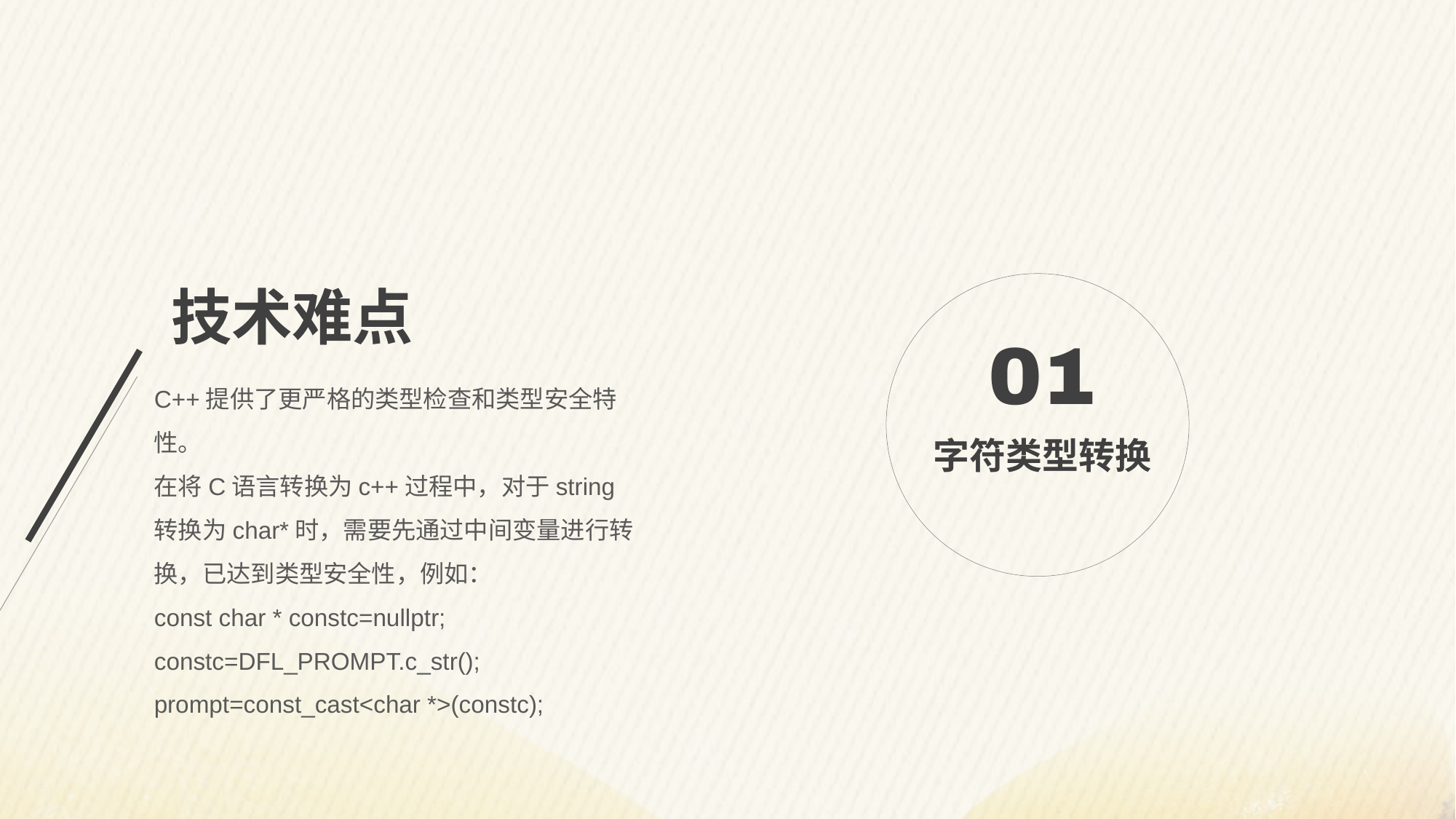

技术难点

01
字符类型转换
C++提供了更严格的类型检查和类型安全特性。
在将C语言转换为c++过程中，对于string转换为char*时，需要先通过中间变量进行转换，已达到类型安全性，例如：
const char * constc=nullptr;    constc=DFL_PROMPT.c_str();    prompt=const_cast<char *>(constc);